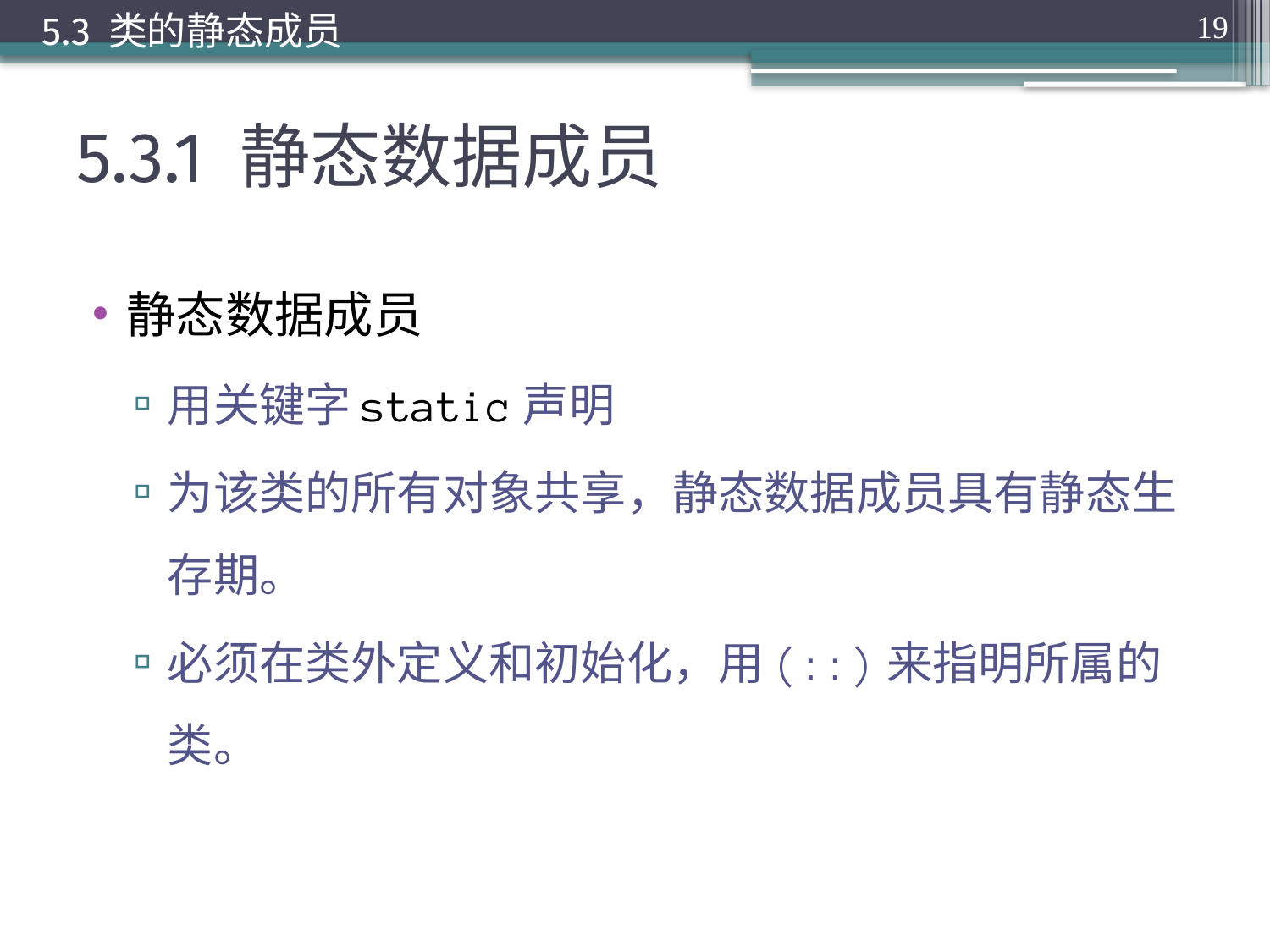

5.3 类的静态成员
19
# 5.3.1 静态数据成员
静态数据成员
用关键字static声明
为该类的所有对象共享，静态数据成员具有静态生存期。
必须在类外定义和初始化，用(::)来指明所属的类。